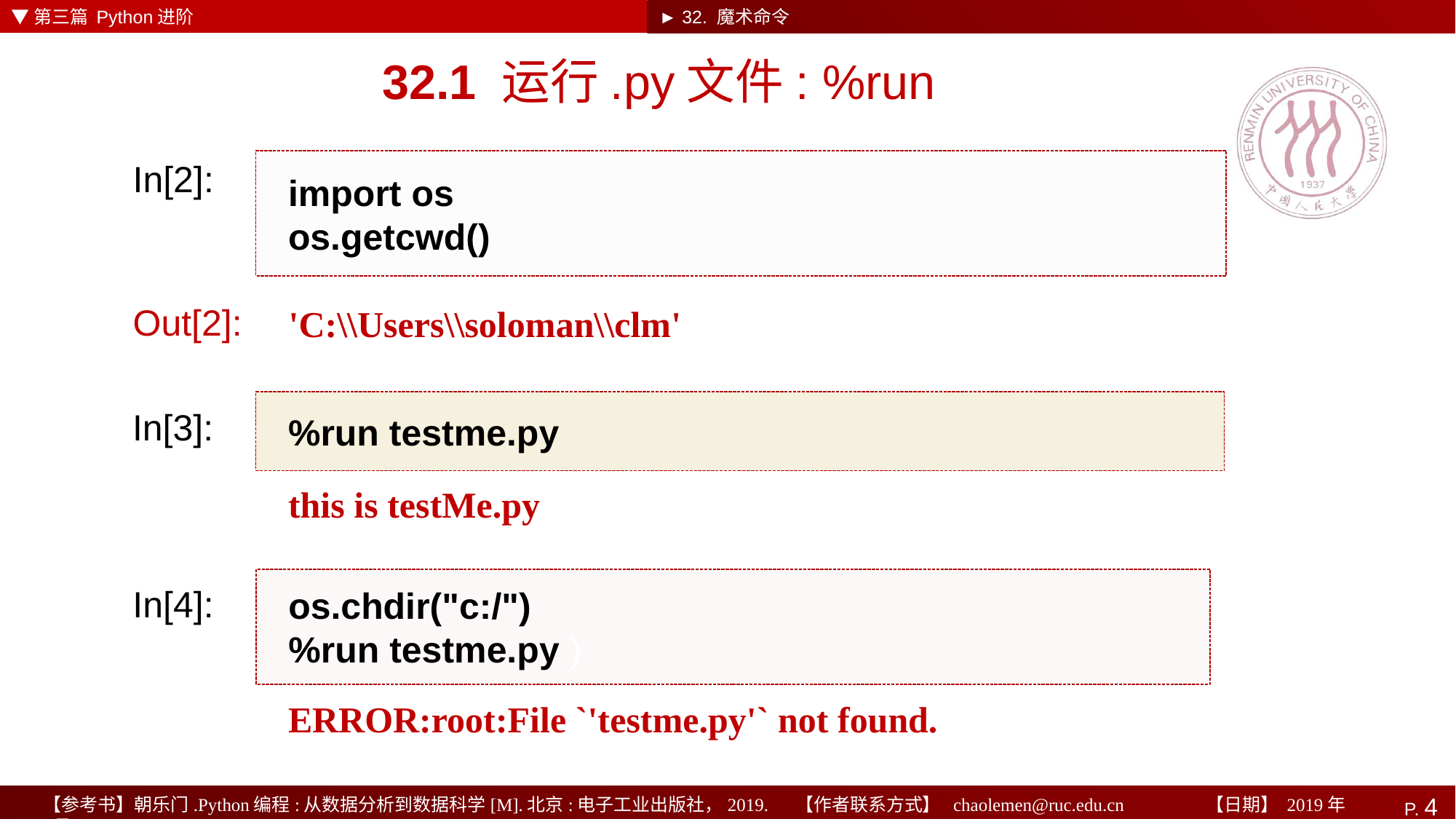

▼第三篇 Python进阶
► 32. 魔术命令
# 32.1 运行.py文件: %run
In[2]:
import os
os.getcwd()

'C:\\Users\\soloman\\clm'
Out[2]:
%run testme.py
In[3]:

this is testMe.py
os.chdir("c:/")
%run testme.py )
In[4]:
ERROR:root:File `'testme.py'` not found.